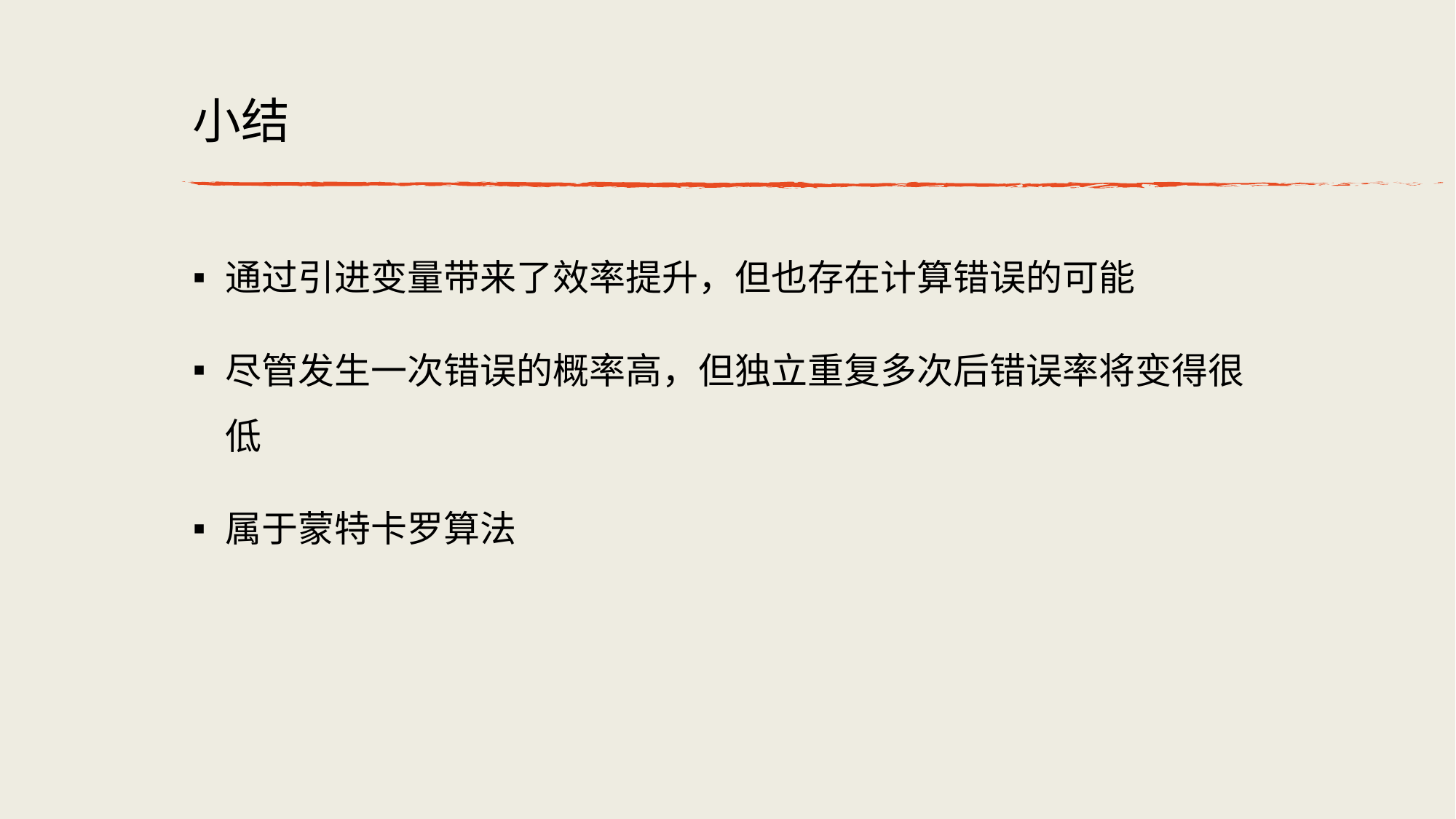

# 小结
通过引进变量带来了效率提升，但也存在计算错误的可能
尽管发生一次错误的概率高，但独立重复多次后错误率将变得很低
属于蒙特卡罗算法